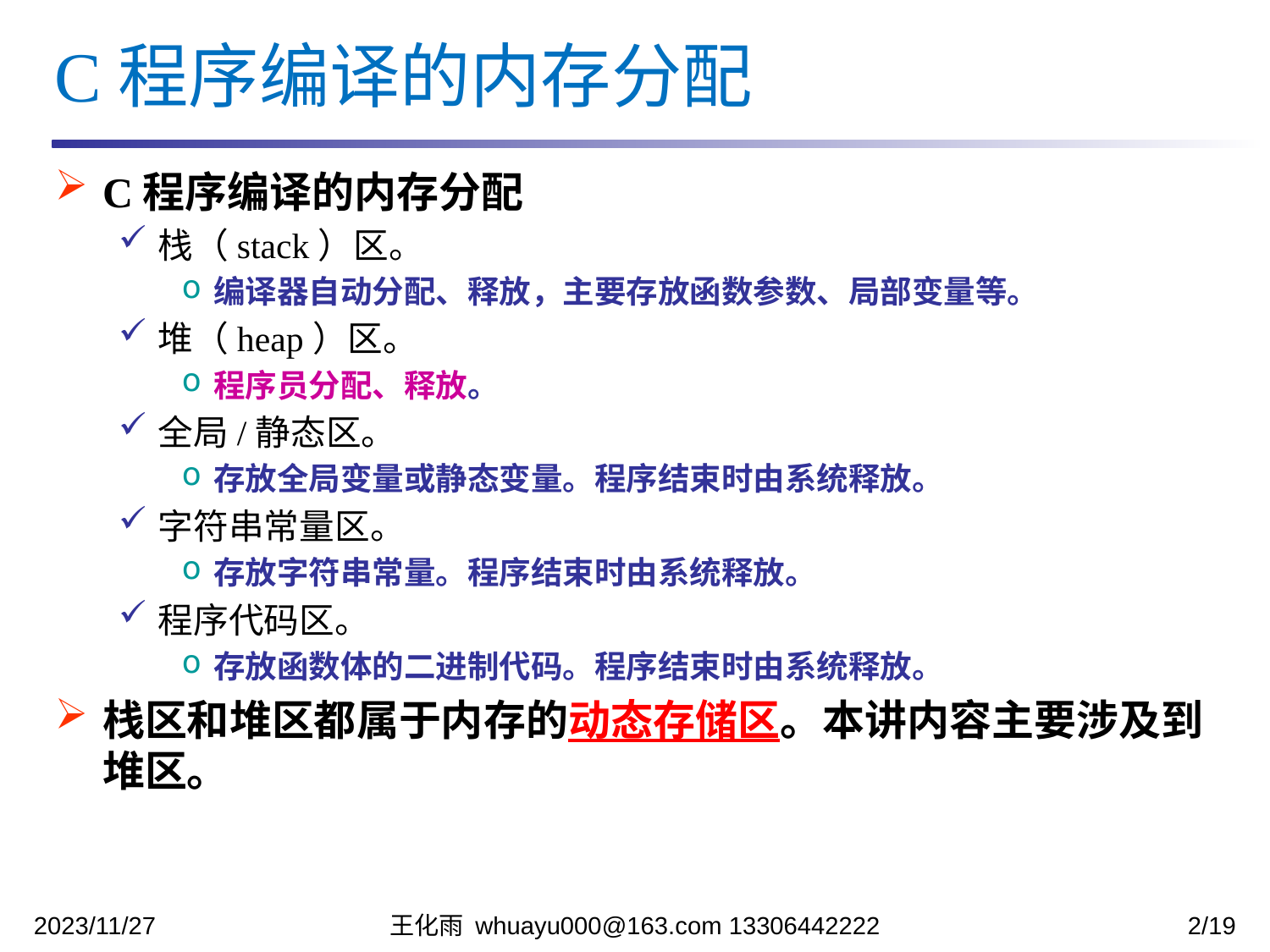

C程序编译的内存分配
C程序编译的内存分配
栈（stack）区。
编译器自动分配、释放，主要存放函数参数、局部变量等。
堆（heap）区。
程序员分配、释放。
全局/静态区。
存放全局变量或静态变量。程序结束时由系统释放。
字符串常量区。
存放字符串常量。程序结束时由系统释放。
程序代码区。
存放函数体的二进制代码。程序结束时由系统释放。
栈区和堆区都属于内存的动态存储区。本讲内容主要涉及到堆区。
2023/11/27
王化雨 whuayu000@163.com 13306442222
2/19